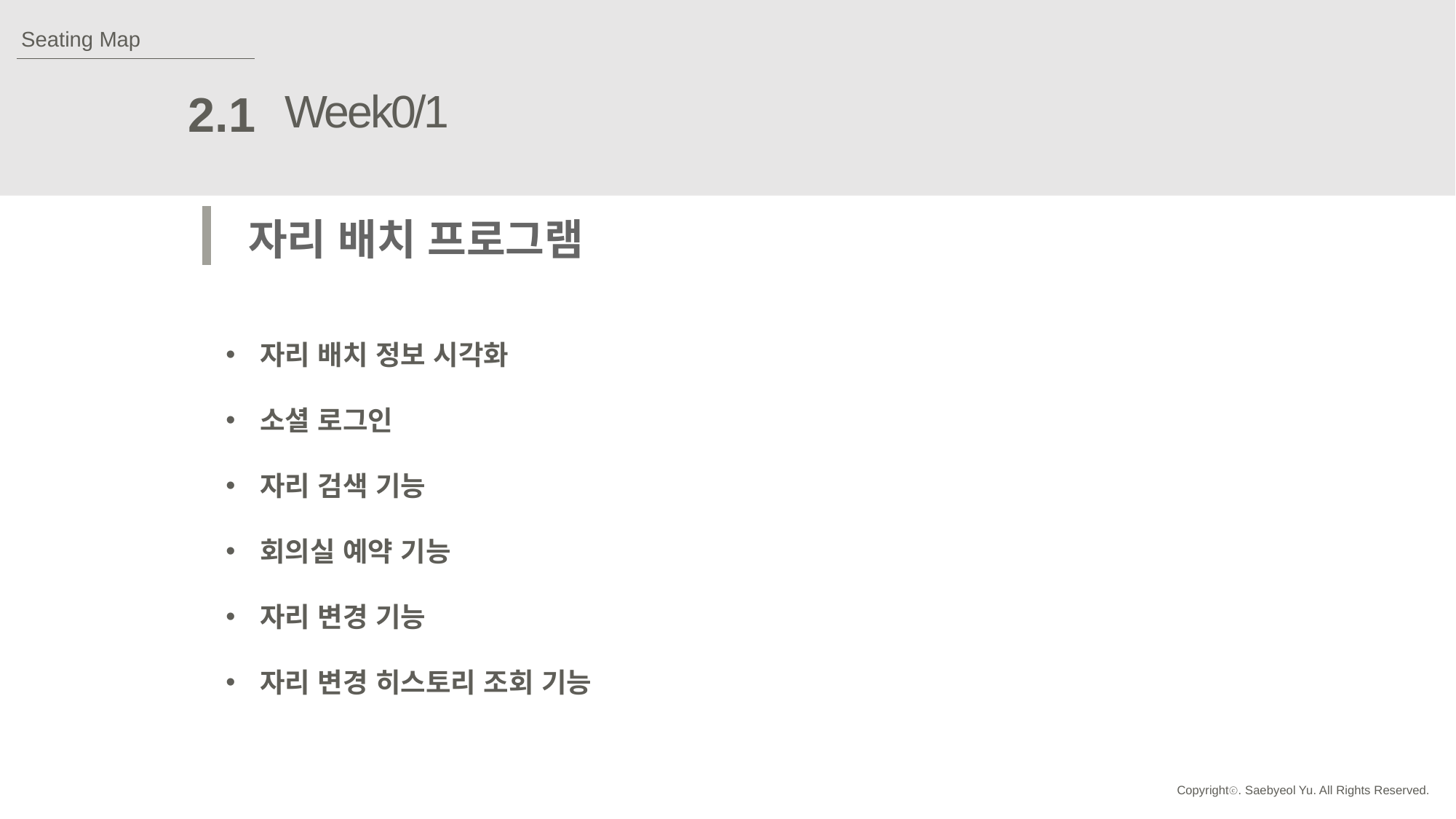

Seating Map
Week0/1
2.1
자리 배치 프로그램
자리 배치 정보 시각화
소셜 로그인
자리 검색 기능
회의실 예약 기능
자리 변경 기능
자리 변경 히스토리 조회 기능